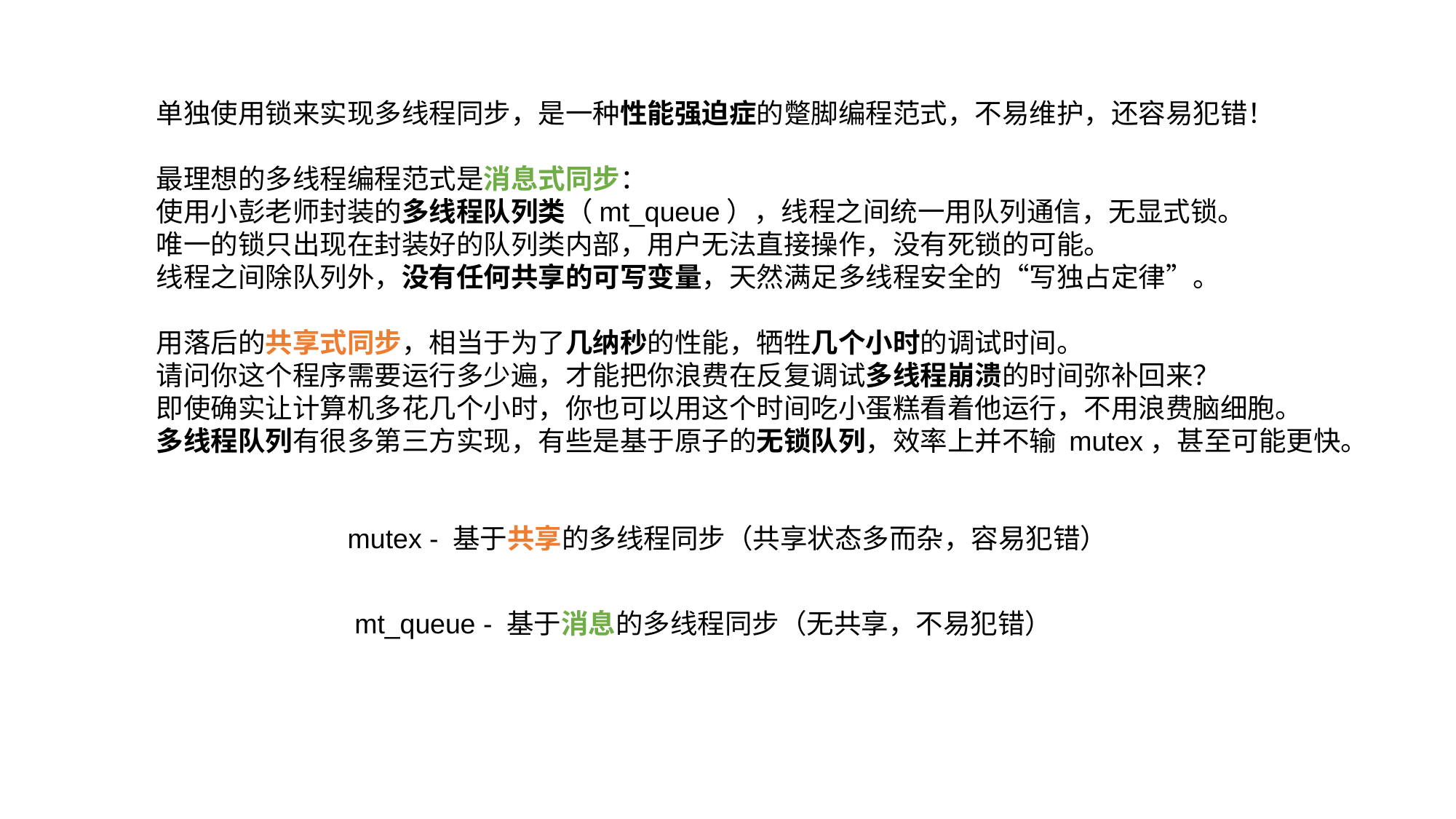

单独使用锁来实现多线程同步，是一种性能强迫症的蹩脚编程范式，不易维护，还容易犯错！

最理想的多线程编程范式是消息式同步：
使用小彭老师封装的多线程队列类（mt_queue），线程之间统一用队列通信，无显式锁。
唯一的锁只出现在封装好的队列类内部，用户无法直接操作，没有死锁的可能。
线程之间除队列外，没有任何共享的可写变量，天然满足多线程安全的“写独占定律”。

用落后的共享式同步，相当于为了几纳秒的性能，牺牲几个小时的调试时间。
请问你这个程序需要运行多少遍，才能把你浪费在反复调试多线程崩溃的时间弥补回来？
即使确实让计算机多花几个小时，你也可以用这个时间吃小蛋糕看着他运行，不用浪费脑细胞。
多线程队列有很多第三方实现，有些是基于原子的无锁队列，效率上并不输 mutex，甚至可能更快。
mutex - 基于共享的多线程同步（共享状态多而杂，容易犯错）
mt_queue - 基于消息的多线程同步（无共享，不易犯错）